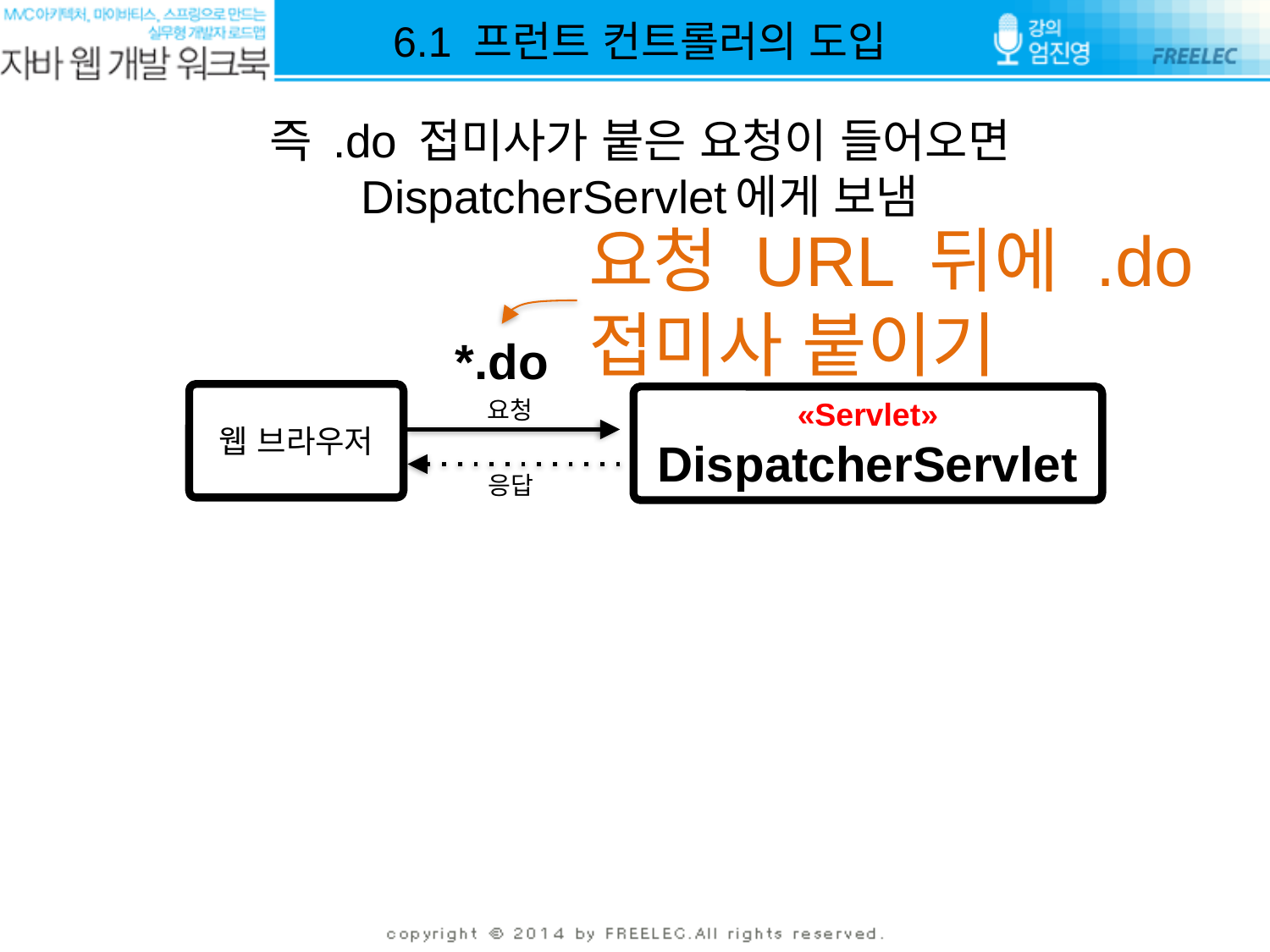

6.1 프런트 컨트롤러의 도입
즉 .do 접미사가 붙은 요청이 들어오면
DispatcherServlet에게 보냄
요청 URL 뒤에 .do 접미사 붙이기
*.do
웹 브라우저
«Servlet»
DispatcherServlet

요청
응답